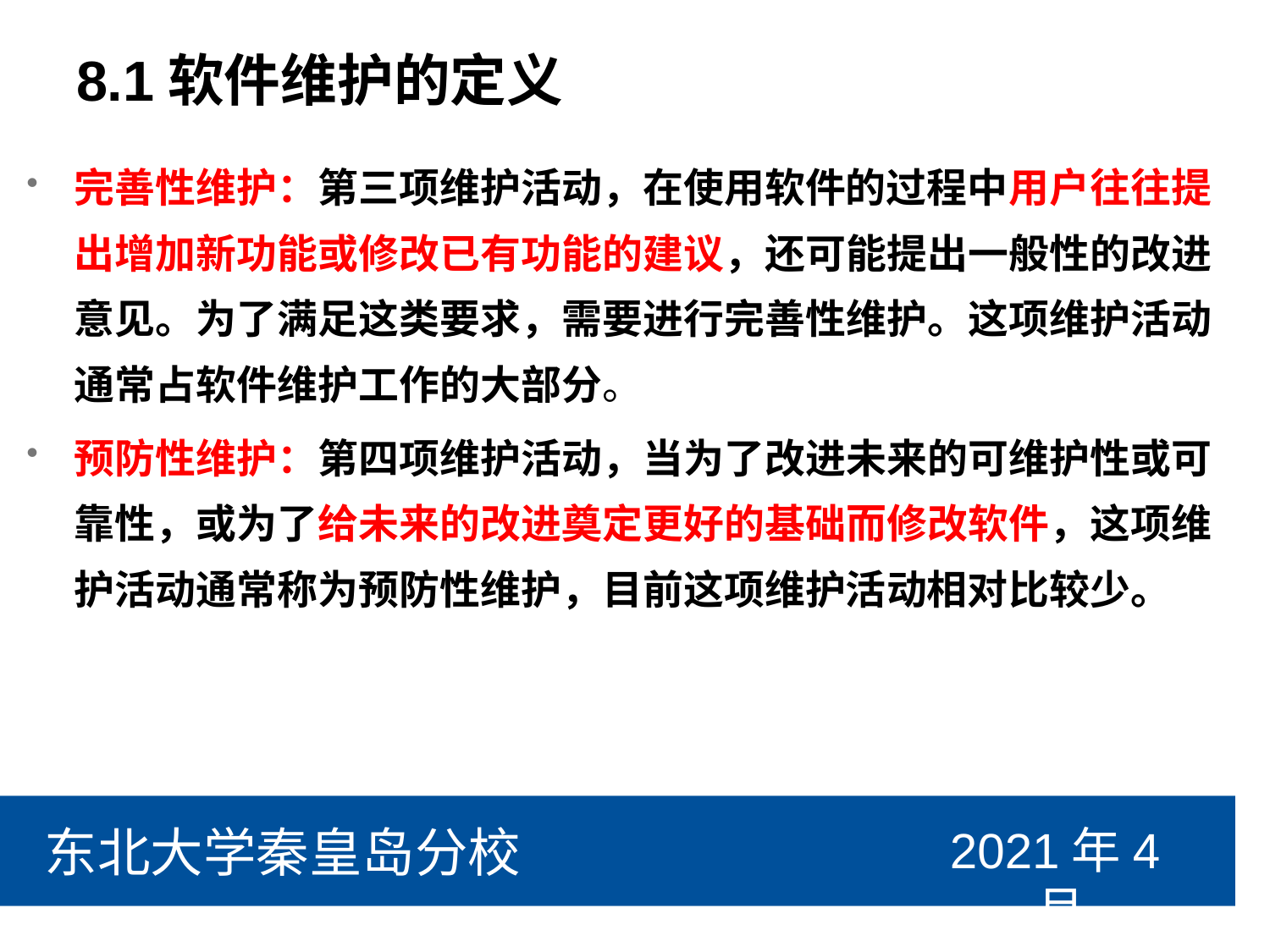

# 8.1软件维护的定义
完善性维护：第三项维护活动，在使用软件的过程中用户往往提出增加新功能或修改已有功能的建议，还可能提出一般性的改进意见。为了满足这类要求，需要进行完善性维护。这项维护活动通常占软件维护工作的大部分。
预防性维护：第四项维护活动，当为了改进未来的可维护性或可靠性，或为了给未来的改进奠定更好的基础而修改软件，这项维护活动通常称为预防性维护，目前这项维护活动相对比较少。